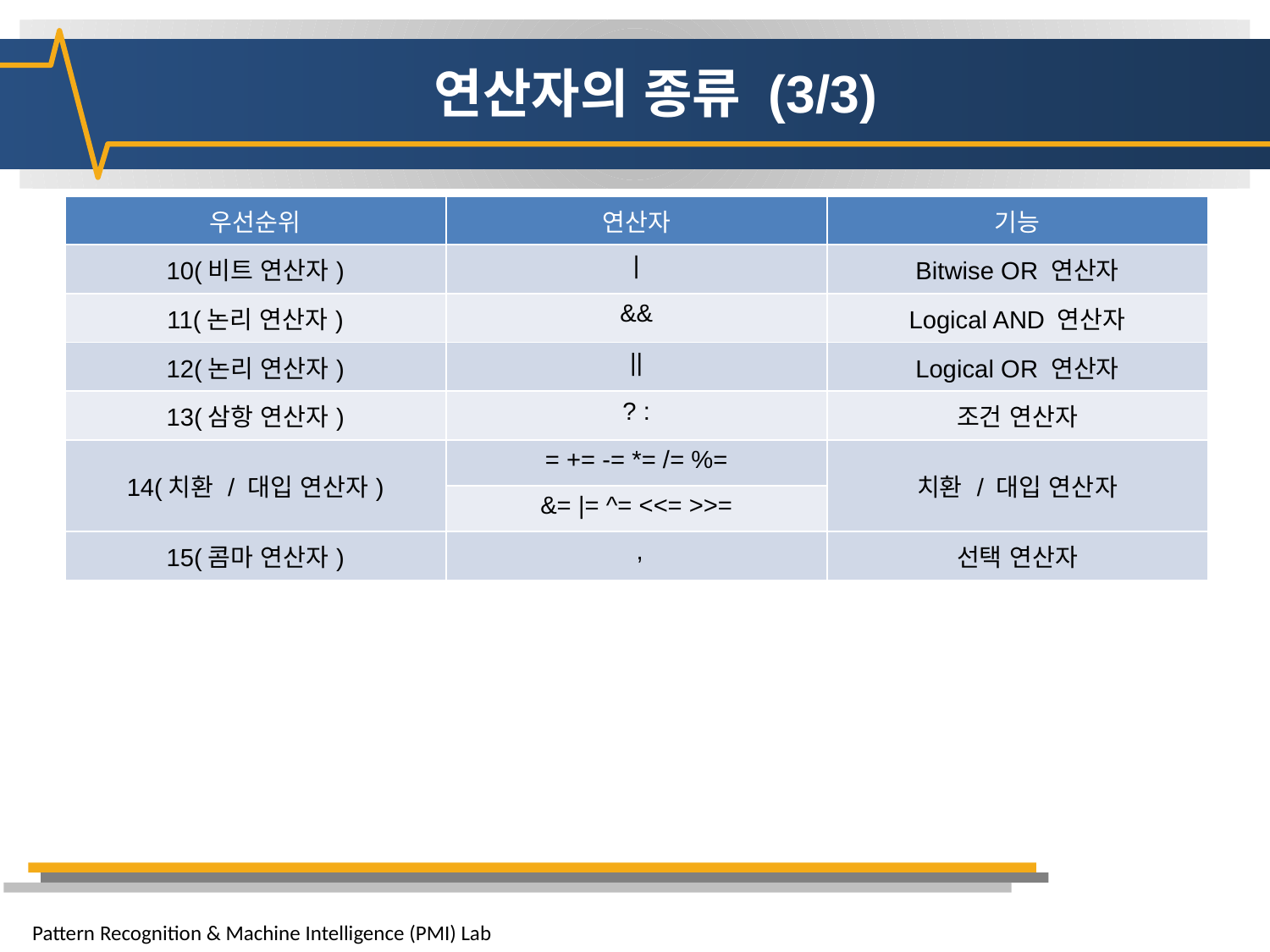

# 연산자의 종류 (3/3)
| 우선순위 | 연산자 | 기능 |
| --- | --- | --- |
| 10(비트 연산자) | | | Bitwise OR 연산자 |
| 11(논리 연산자) | && | Logical AND 연산자 |
| 12(논리 연산자) | || | Logical OR 연산자 |
| 13(삼항 연산자) | ? : | 조건 연산자 |
| 14(치환 / 대입 연산자) | = += -= \*= /= %= | 치환 / 대입 연산자 |
|  | &= |= ^= <<= >>= |  |
| 15(콤마 연산자) | , | 선택 연산자 |